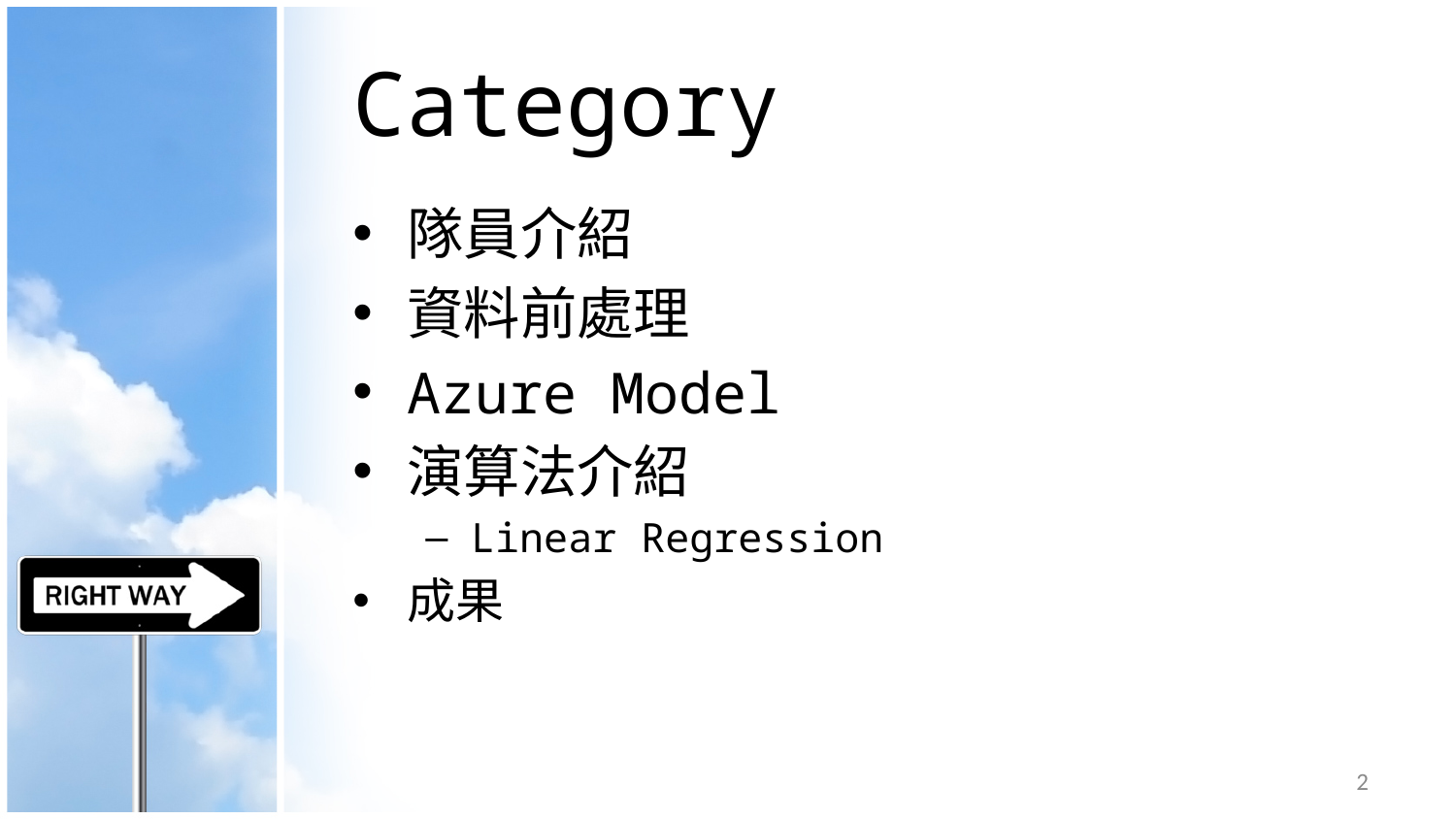

# Category
隊員介紹
資料前處理
Azure Model
演算法介紹
Linear Regression
成果
2